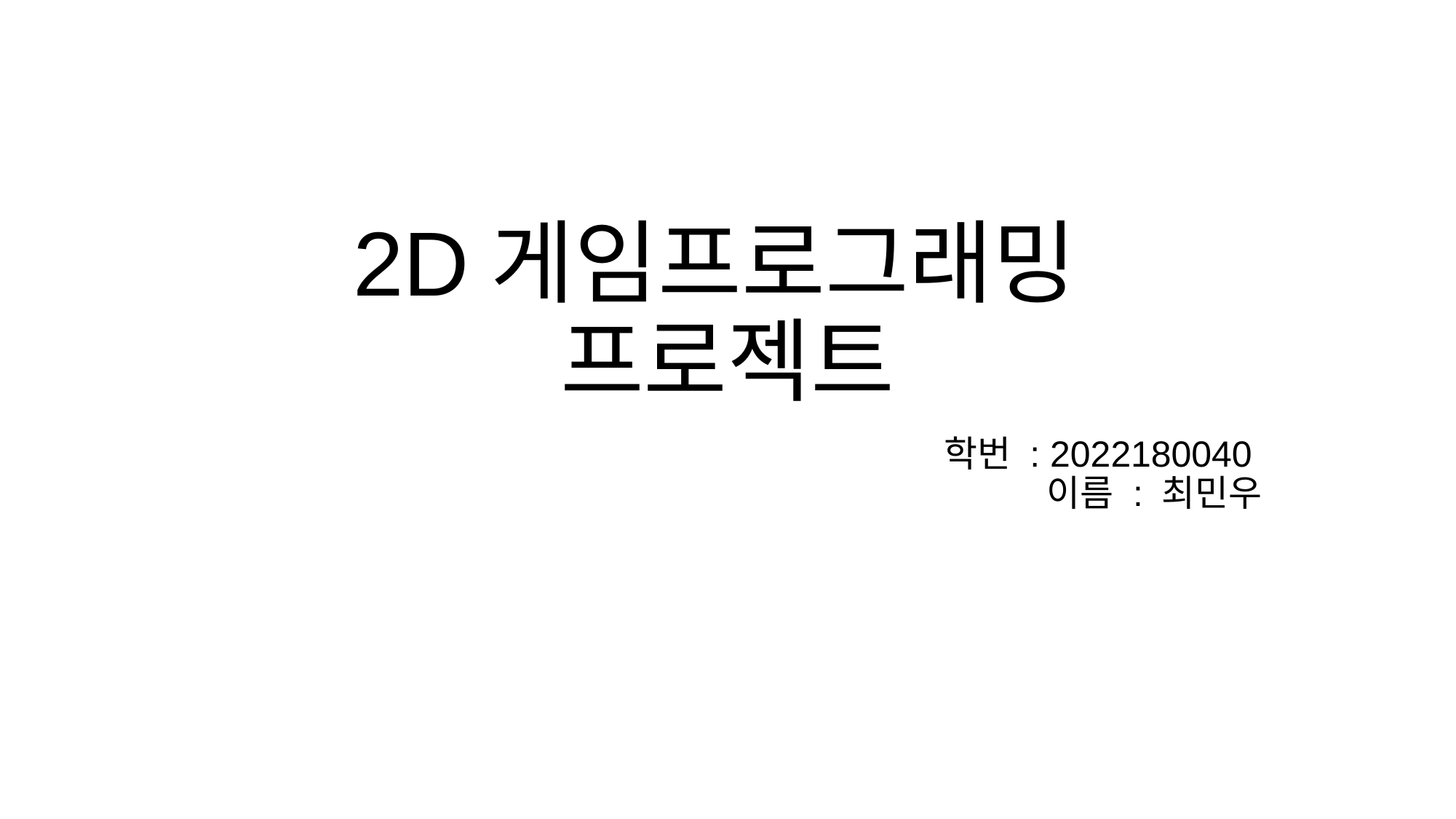

# 2D게임프로그래밍 프로젝트
학번 : 2022180040
이름 : 최민우